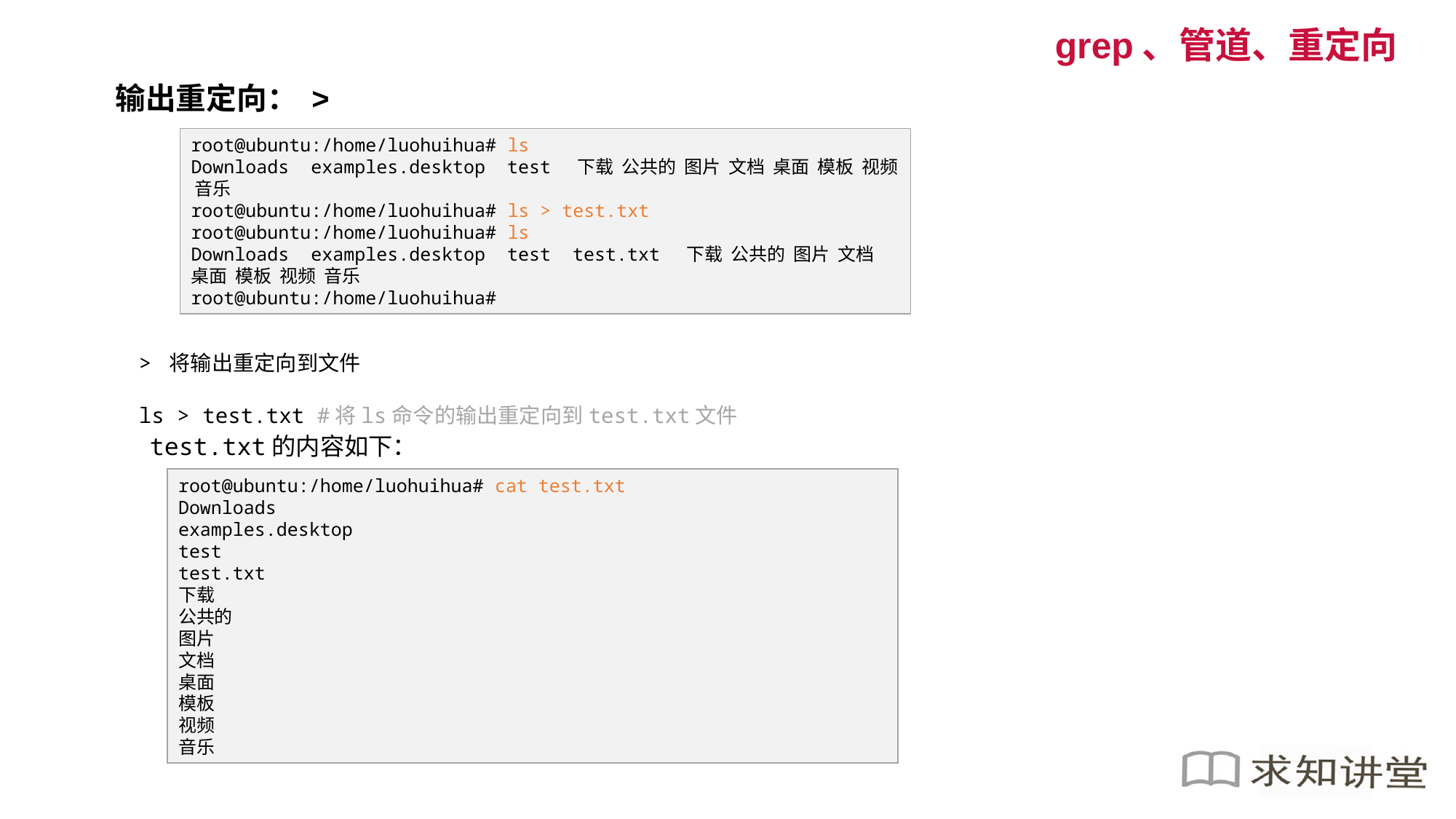

grep、管道、重定向
输出重定向： >
root@ubuntu:/home/luohuihua# ls
Downloads  examples.desktop  test  下载  公共的  图片  文档  桌面  模板  视频  音乐
root@ubuntu:/home/luohuihua# ls > test.txt
root@ubuntu:/home/luohuihua# ls
Downloads  examples.desktop  test  test.txt  下载  公共的  图片  文档  桌面  模板  视频  音乐
root@ubuntu:/home/luohuihua#
> 将输出重定向到文件
ls > test.txt #将ls命令的输出重定向到test.txt文件
test.txt的内容如下：
root@ubuntu:/home/luohuihua# cat test.txt
Downloads
examples.desktop
test
test.txt
下载
公共的
图片
文档
桌面
模板
视频
音乐